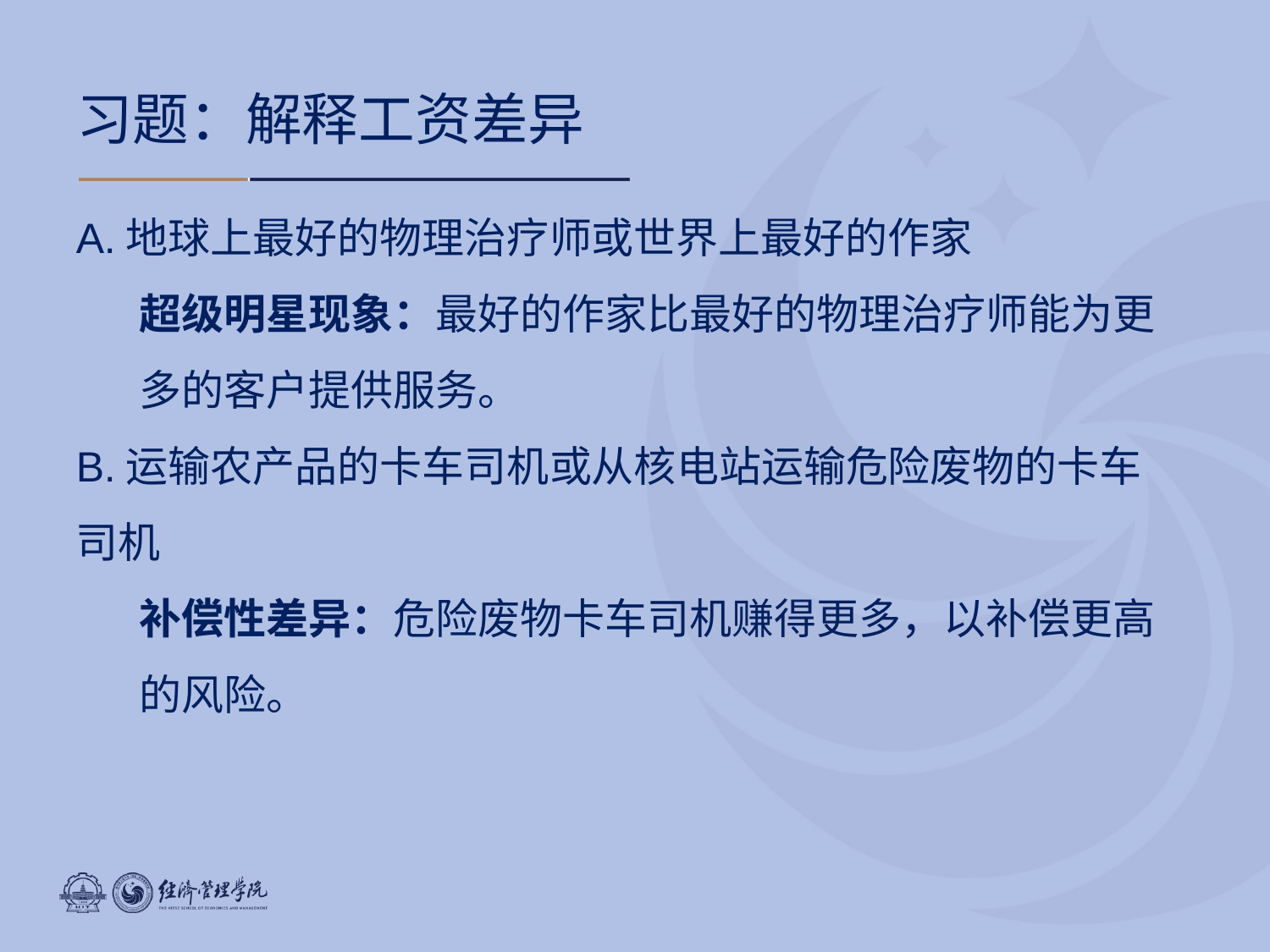

# 习题：解释工资差异
A.地球上最好的物理治疗师或世界上最好的作家
超级明星现象：最好的作家比最好的物理治疗师能为更多的客户提供服务。
B.运输农产品的卡车司机或从核电站运输危险废物的卡车司机
补偿性差异：危险废物卡车司机赚得更多，以补偿更高的风险。